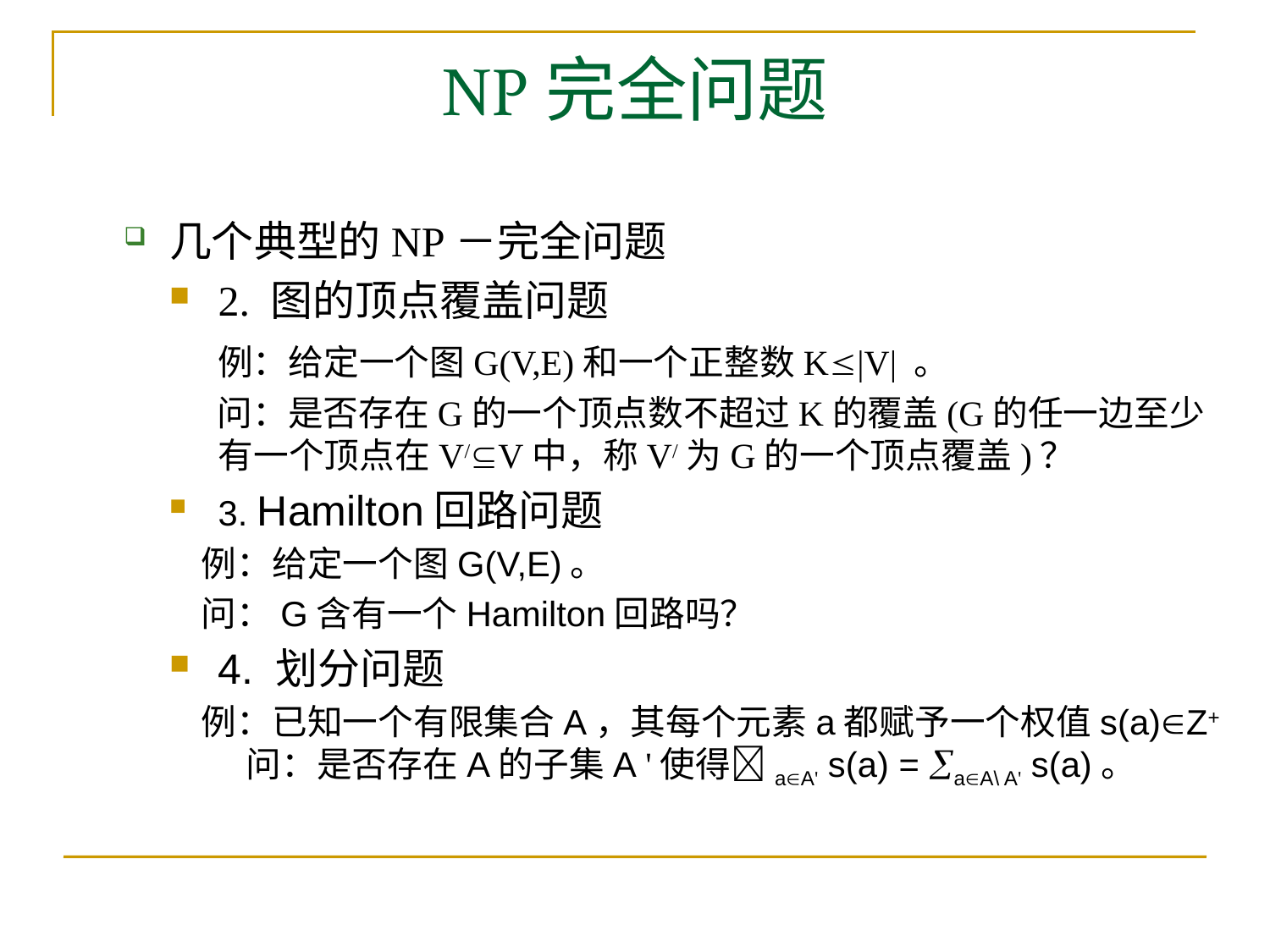

# NP完全问题
几个典型的NP－完全问题
2. 图的顶点覆盖问题
    例：给定一个图G(V,E)和一个正整数K≤|V| 。
     问：是否存在G的一个顶点数不超过K的覆盖(G的任一边至少有一个顶点在V/⊆V中，称V/为G的一个顶点覆盖)？
3. Hamilton回路问题
   例：给定一个图G(V,E)。
   问：G含有一个Hamilton回路吗？
4. 划分问题
   例：已知一个有限集合A，其每个元素a都赋予一个权值s(a)∈Z+   问：是否存在A的子集A '使得∑a∈A' s(a) = ∑a∈A\ A' s(a)。